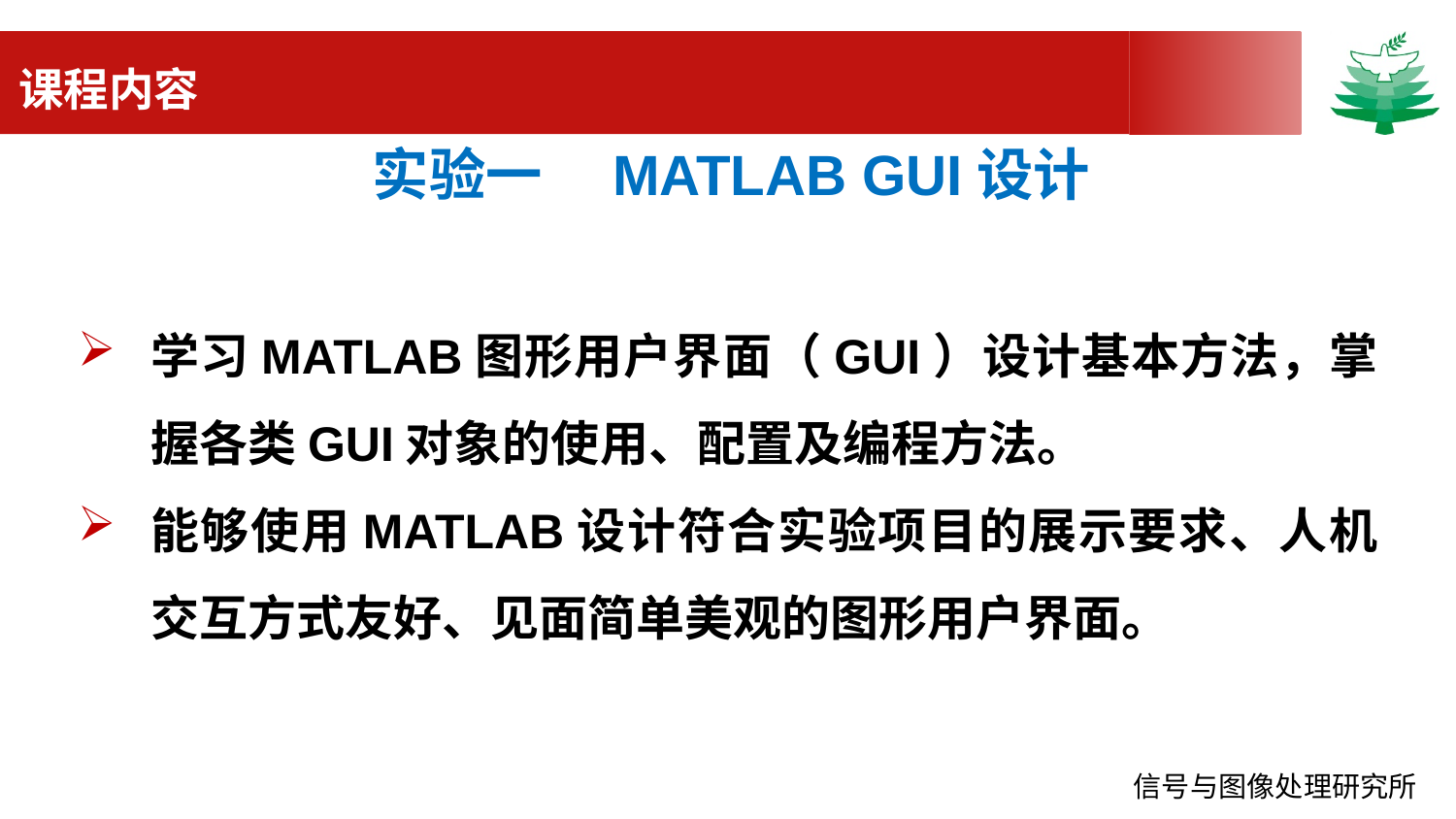

# 课程内容
实验一　MATLAB GUI设计
学习MATLAB图形用户界面（GUI）设计基本方法，掌握各类GUI对象的使用、配置及编程方法。
能够使用MATLAB设计符合实验项目的展示要求、人机交互方式友好、见面简单美观的图形用户界面。